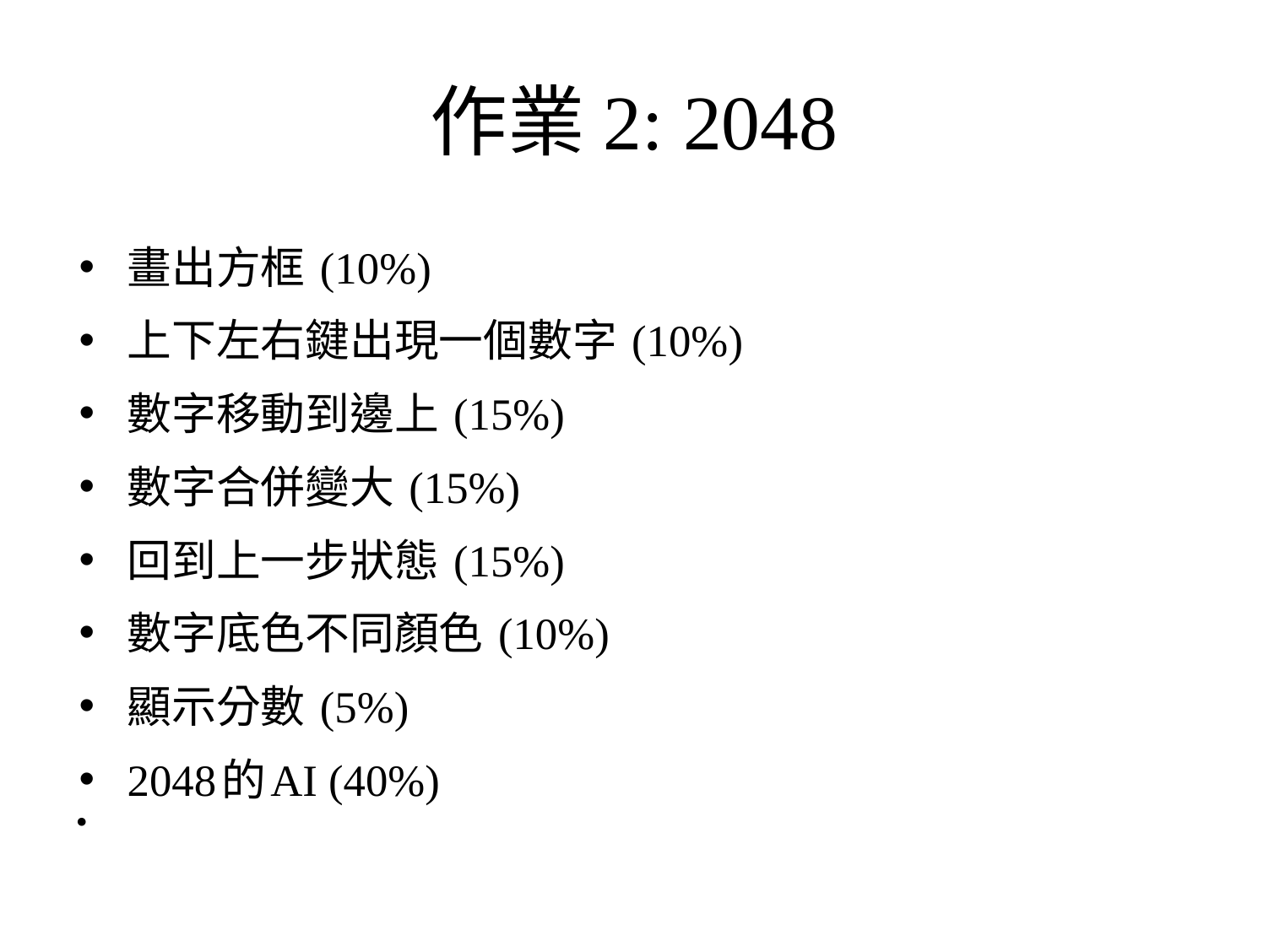

# 作業2: 2048
畫出方框 (10%)
上下左右鍵出現一個數字 (10%)
數字移動到邊上 (15%)
數字合併變大 (15%)
回到上一步狀態 (15%)
數字底色不同顏色 (10%)
顯示分數 (5%)
2048的AI (40%)